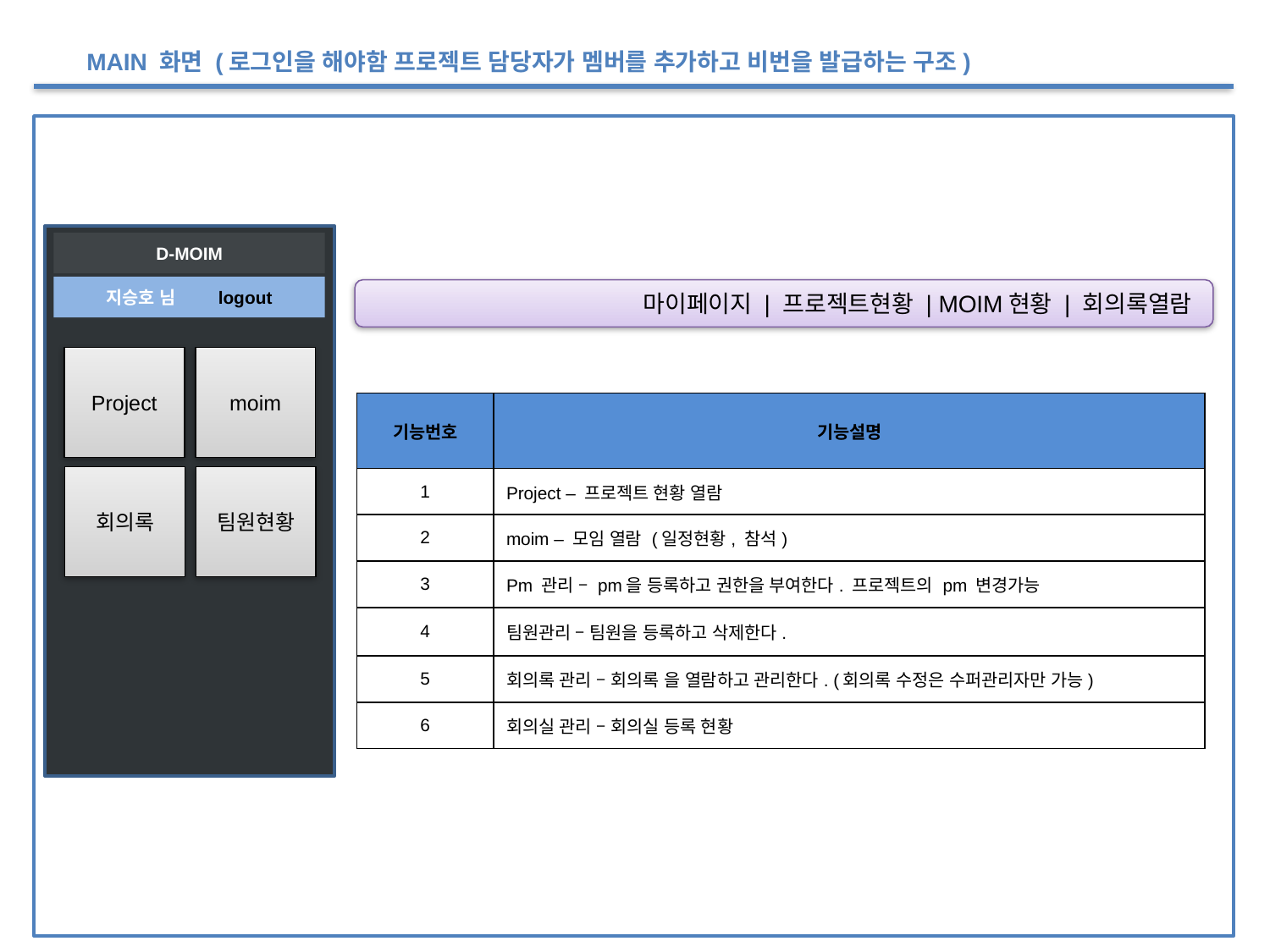

MAIN 화면 (로그인을 해야함 프로젝트 담당자가 멤버를 추가하고 비번을 발급하는 구조)

D-MOIM
지승호 님        logout
마이페이지 | 프로젝트현황 | MOIM현황 | 회의록열람
Project
moim
| 기능번호 | 기능설명 |
| --- | --- |
| 1 | Project – 프로젝트 현황 열람 |
| 2 | moim – 모임 열람 (일정현황, 참석) |
| 3 | Pm 관리 – pm을 등록하고 권한을 부여한다. 프로젝트의 pm 변경가능 |
| 4 | 팀원관리 – 팀원을 등록하고 삭제한다. |
| 5 | 회의록 관리 – 회의록 을 열람하고 관리한다. (회의록 수정은 수퍼관리자만 가능) |
| 6 | 회의실 관리 – 회의실 등록 현황 |
회의록
팀원현황